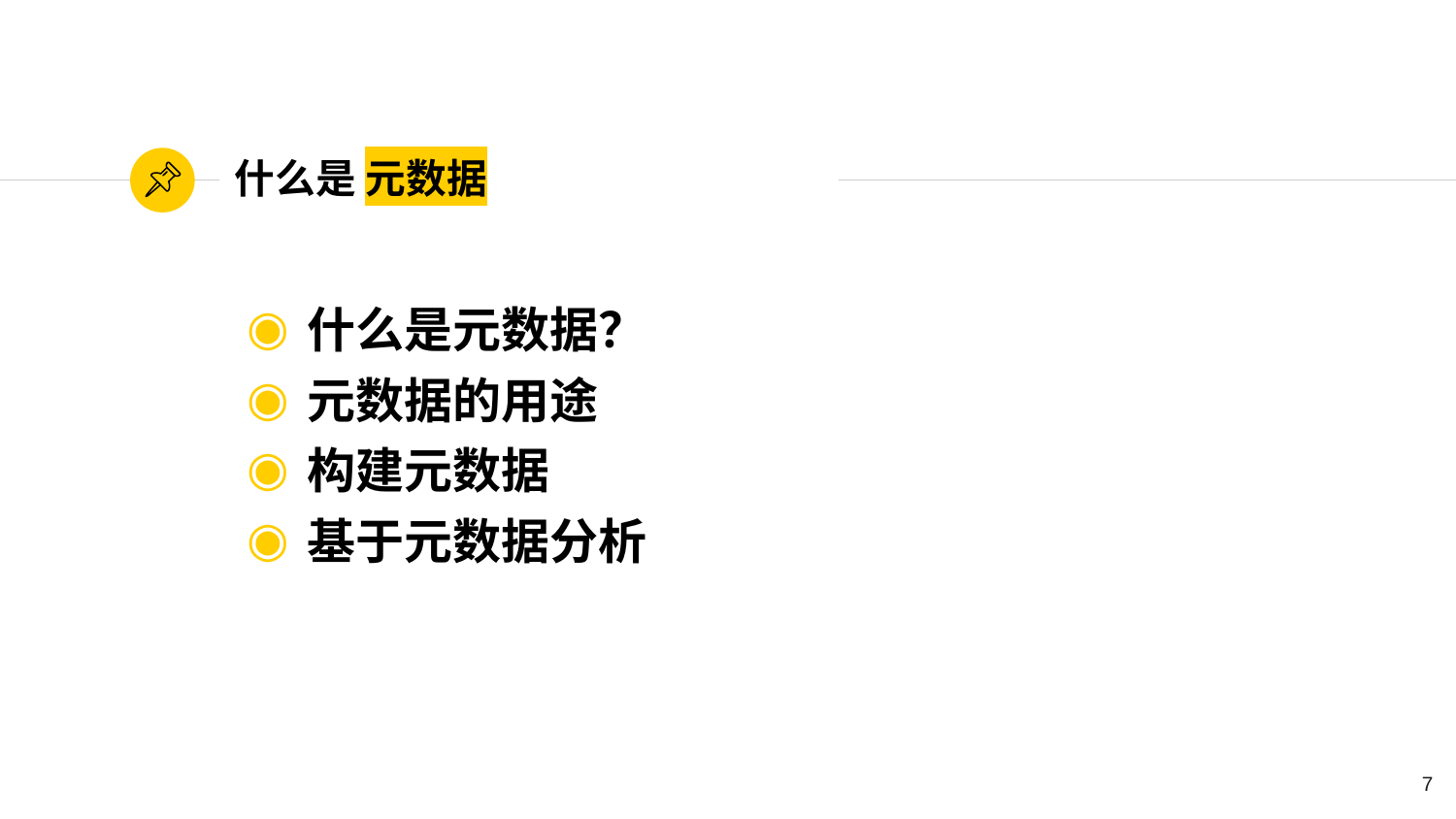

# 什么是 元数据

什么是元数据？
元数据的用途
构建元数据
基于元数据分析

7